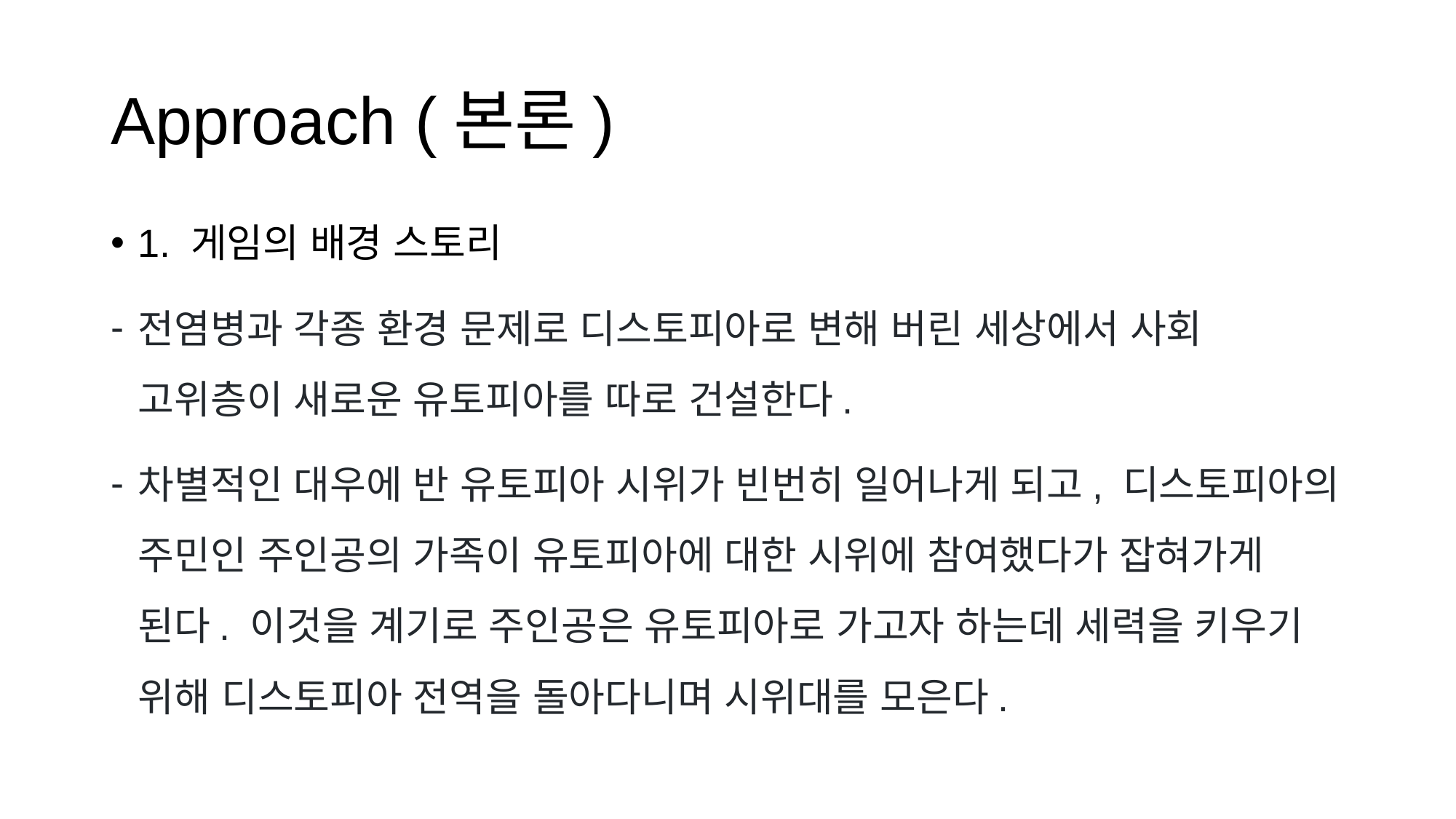

# Approach (본론)
1. 게임의 배경 스토리
전염병과 각종 환경 문제로 디스토피아로 변해 버린 세상에서 사회 고위층이 새로운 유토피아를 따로 건설한다.
차별적인 대우에 반 유토피아 시위가 빈번히 일어나게 되고, 디스토피아의 주민인 주인공의 가족이 유토피아에 대한 시위에 참여했다가 잡혀가게 된다. 이것을 계기로 주인공은 유토피아로 가고자 하는데 세력을 키우기 위해 디스토피아 전역을 돌아다니며 시위대를 모은다.